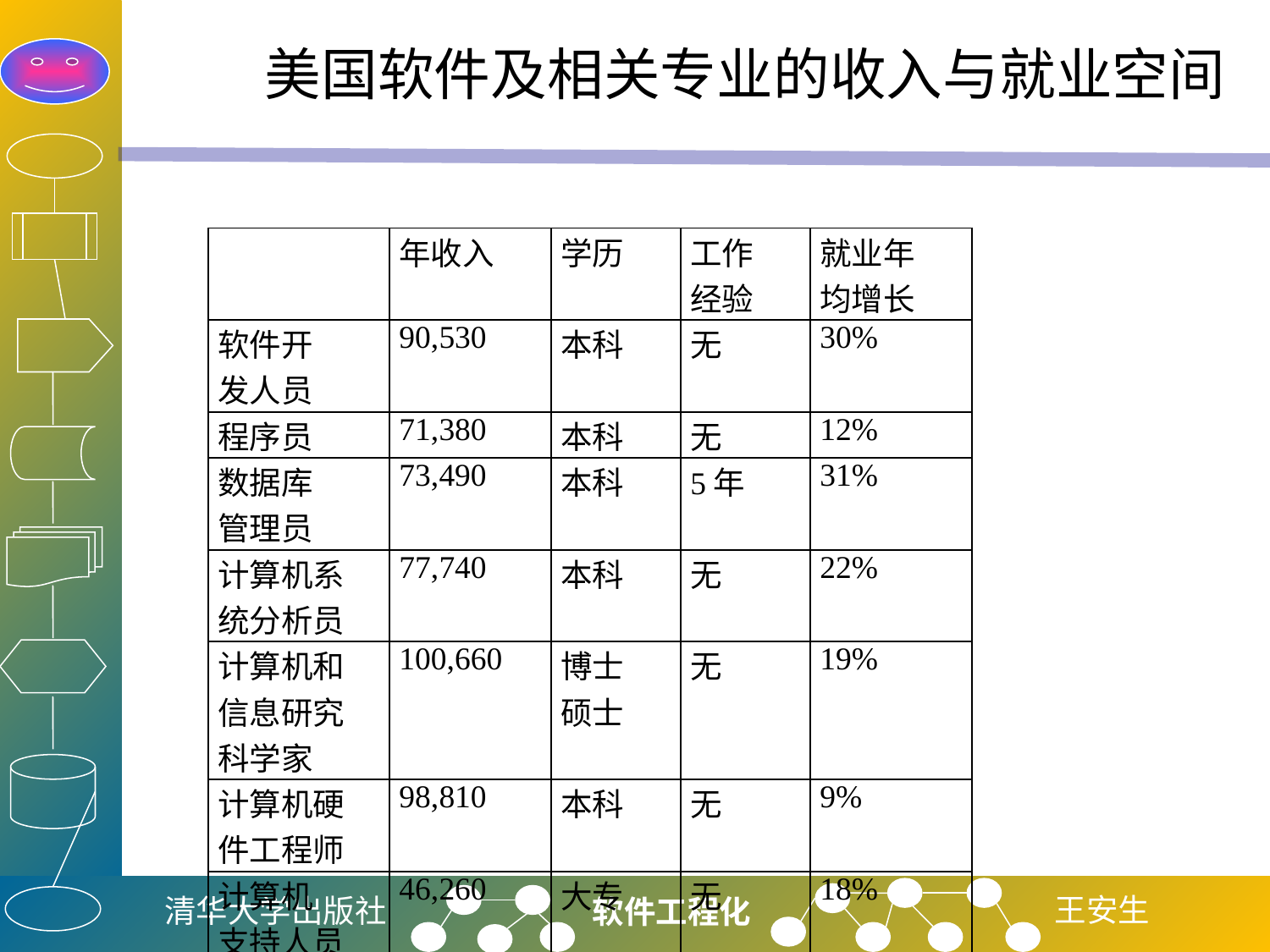

# 美国软件及相关专业的收入与就业空间
|  | 年收入 | 学历 | 工作 经验 | 就业年 均增长 |
| --- | --- | --- | --- | --- |
| 软件开 发人员 | 90,530 | 本科 | 无 | 30% |
| 程序员 | 71,380 | 本科 | 无 | 12% |
| 数据库 管理员 | 73,490 | 本科 | 5年 | 31% |
| 计算机系 统分析员 | 77,740 | 本科 | 无 | 22% |
| 计算机和 信息研究 科学家 | 100,660 | 博士 硕士 | 无 | 19% |
| 计算机硬 件工程师 | 98,810 | 本科 | 无 | 9% |
| 计算机 支持人员 | 46,260 | 大专 | 无 | 18% |